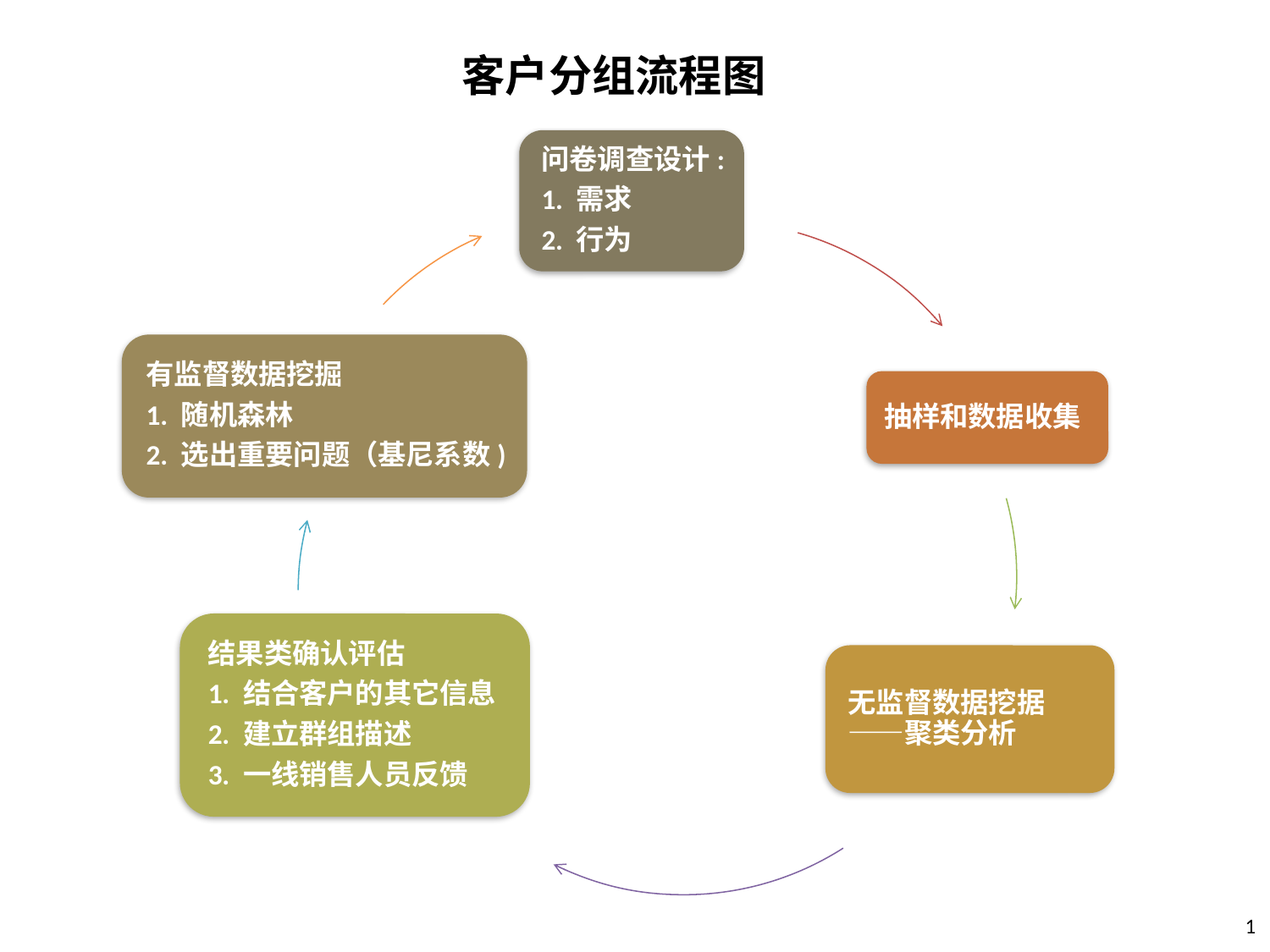

# 客户分组流程图
问卷调查设计:
1. 需求
2. 行为
抽样和数据收集
无监督数据挖据——聚类分析
结果类确认评估
1. 结合客户的其它信息
2. 建立群组描述
3. 一线销售人员反馈
有监督数据挖掘
1. 随机森林
2. 选出重要问题（基尼系数)
1